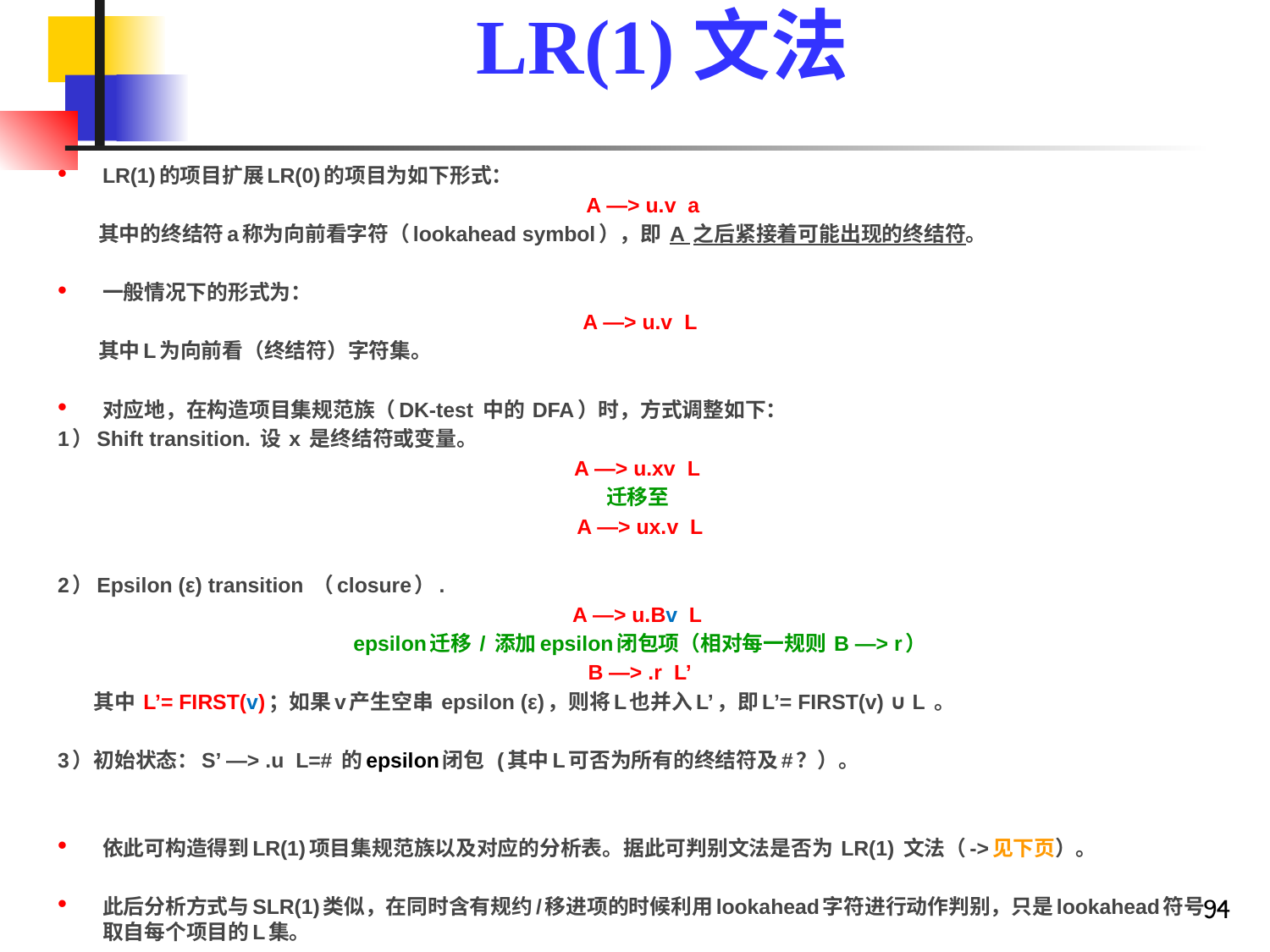

# LR(1)文法
LR(1)的项目扩展LR(0)的项目为如下形式：
 A —> u.v  a
        其中的终结符a称为向前看字符（lookahead symbol），即 A 之后紧接着可能出现的终结符。

一般情况下的形式为：
A —> u.v  L
        其中L为向前看（终结符）字符集。

对应地，在构造项目集规范族（DK-test 中的 DFA）时，方式调整如下：
1）Shift transition. 设 x 是终结符或变量。
A —> u.xv  L
迁移至
A —> ux.v  L

2）Epsilon (ε) transition （closure）.
A —> u.Bv  L
epsilon迁移 / 添加epsilon闭包项（相对每一规则 B —> r）
B —> .r  L’
       其中 L’= FIRST(v)；如果v产生空串 epsilon (ε)，则将L也并入L’，即L’= FIRST(v) ∪ L 。

3）初始状态：S’ —> .u  L=# 的epsilon闭包  (其中L可否为所有的终结符及#？）。

依此可构造得到LR(1)项目集规范族以及对应的分析表。据此可判别文法是否为 LR(1) 文法（->见下页）。

此后分析方式与SLR(1)类似，在同时含有规约/移进项的时候利用lookahead字符进行动作判别，只是lookahead符号取自每个项目的L集。
94